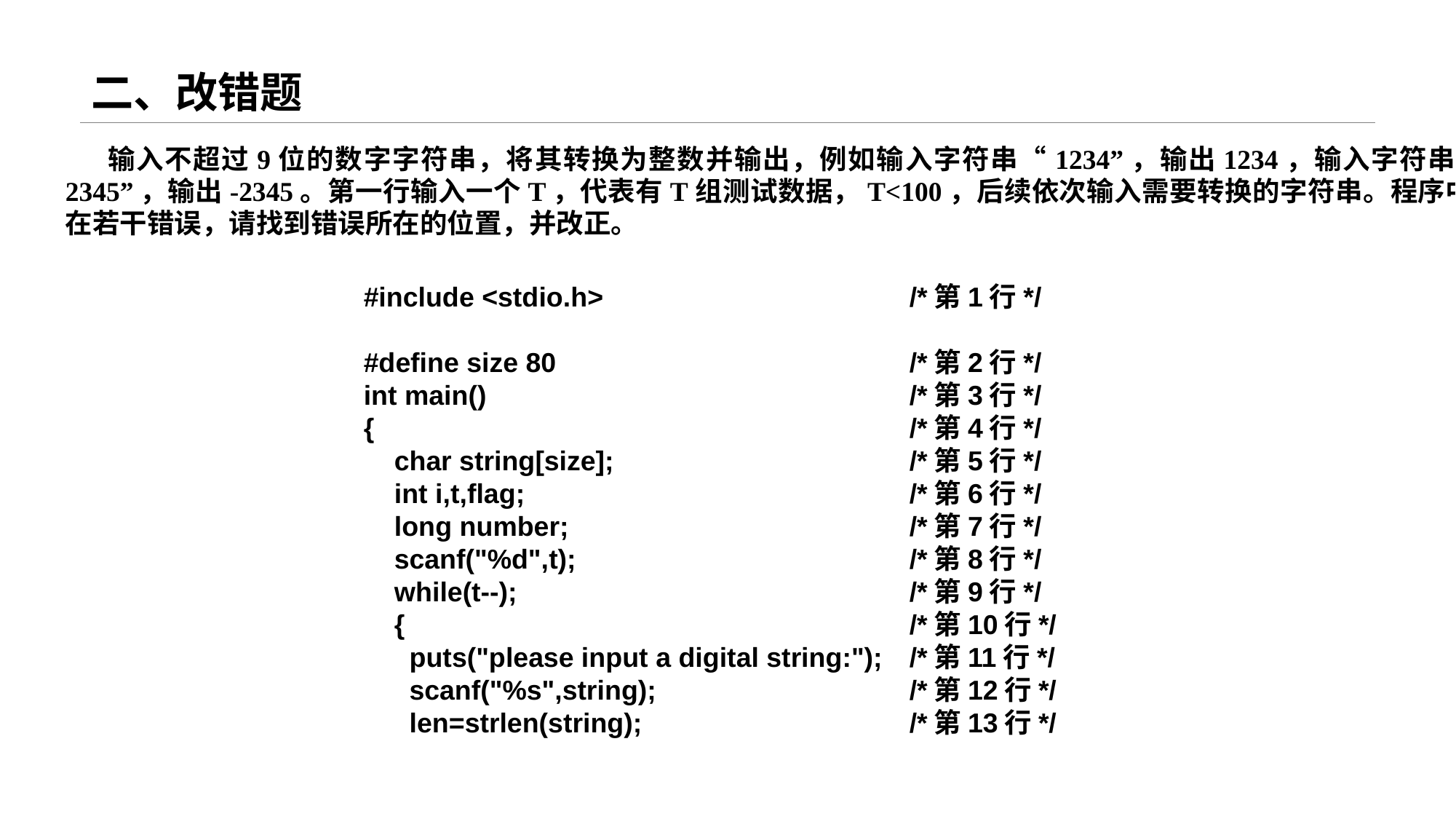

# 二、改错题
输入不超过9位的数字字符串，将其转换为整数并输出，例如输入字符串“1234”，输出1234，输入字符串“-2345”，输出-2345。第一行输入一个T，代表有T组测试数据，T<100，后续依次输入需要转换的字符串。程序中存在若干错误，请找到错误所在的位置，并改正。
#include <stdio.h>      			/*第1行*/
#define size 80				/*第2行*/
int main()				/*第3行*/
{					/*第4行*/
    char string[size];			/*第5行*/
    int i,t,flag;				/*第6行*/
    long number;				/*第7行*/
    scanf("%d",t);				/*第8行*/
    while(t--);				/*第9行*/
    {					/*第10行*/
      puts("please input a digital string:");	/*第11行*/
      scanf("%s",string);			/*第12行*/
      len=strlen(string);			/*第13行*/